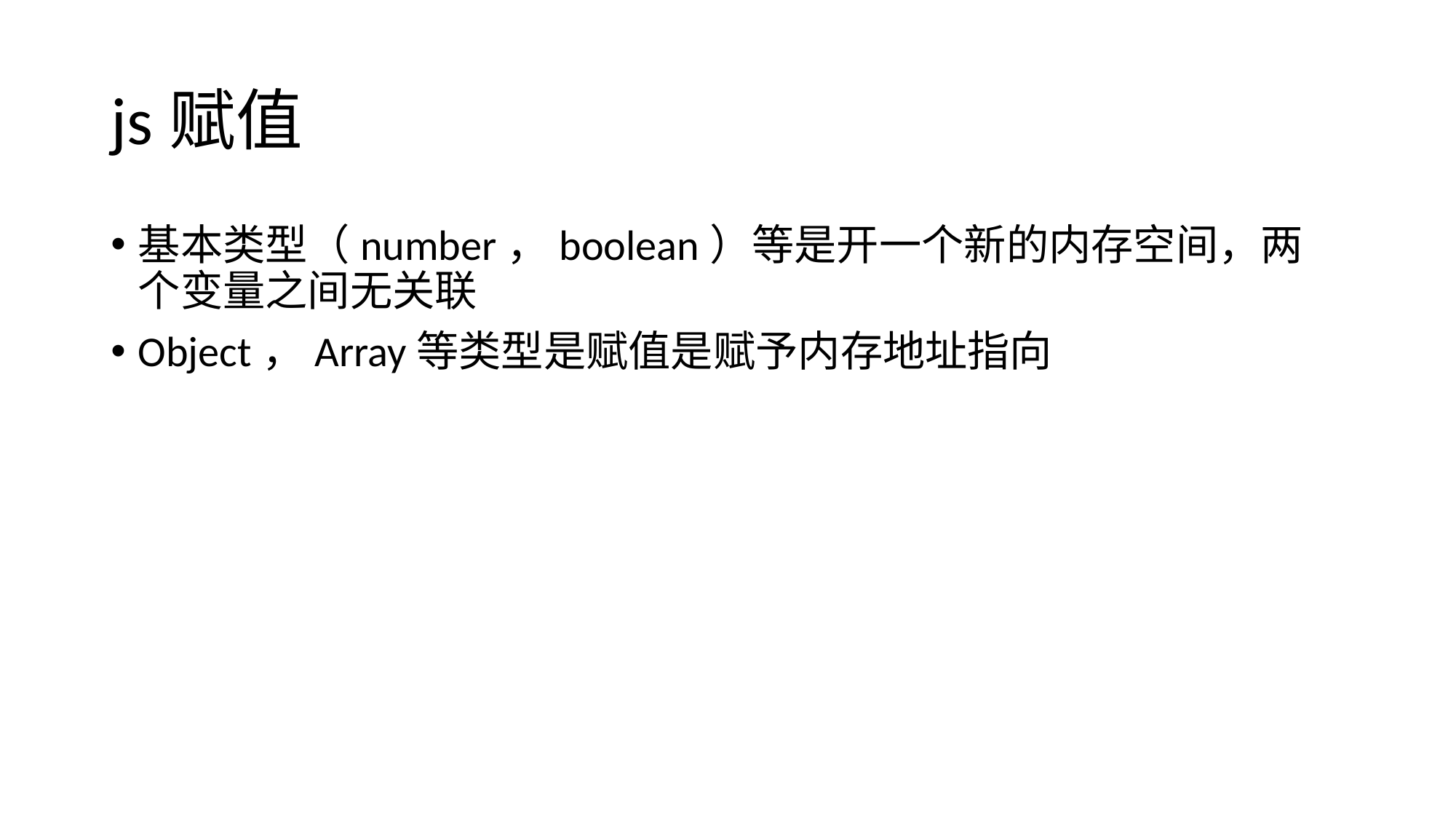

# js赋值
基本类型（number，boolean）等是开一个新的内存空间，两个变量之间无关联
Object，Array等类型是赋值是赋予内存地址指向